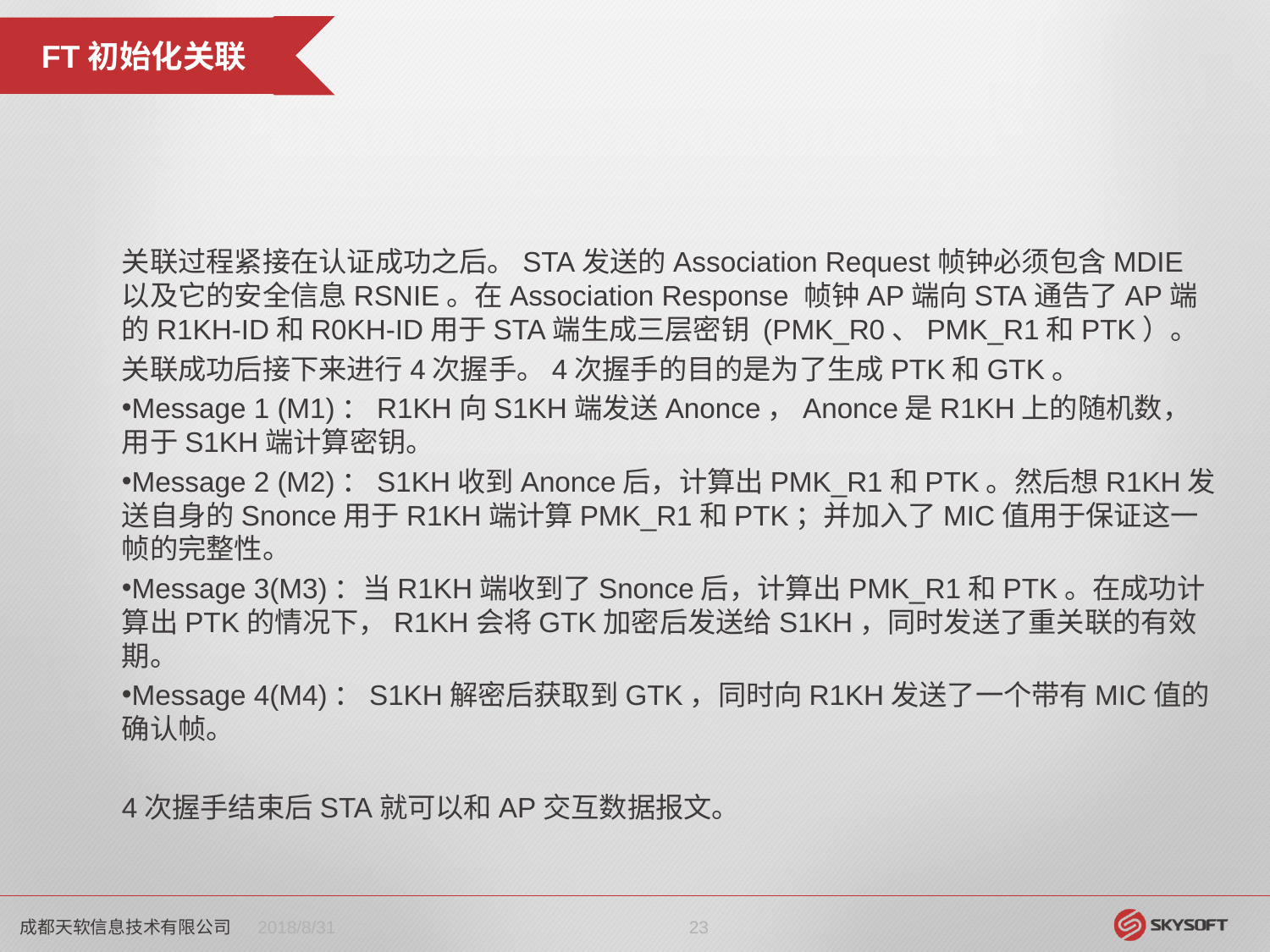

FT初始化关联

关联过程紧接在认证成功之后。STA发送的Association Request帧钟必须包含MDIE以及它的安全信息RSNIE。在Association Response 帧钟AP端向STA通告了AP端的R1KH-ID和R0KH-ID用于STA端生成三层密钥 (PMK_R0、PMK_R1和PTK）。
关联成功后接下来进行4次握手。4次握手的目的是为了生成PTK和GTK。
Message 1 (M1)：R1KH向S1KH端发送Anonce，Anonce是R1KH上的随机数，用于S1KH端计算密钥。
Message 2 (M2)：S1KH收到Anonce后，计算出PMK_R1和PTK。然后想R1KH发送自身的Snonce用于R1KH端计算PMK_R1和PTK；并加入了MIC值用于保证这一帧的完整性。
Message 3(M3)：当R1KH端收到了Snonce后，计算出PMK_R1和PTK。在成功计算出PTK的情况下，R1KH会将GTK加密后发送给S1KH，同时发送了重关联的有效期。
Message 4(M4)：S1KH解密后获取到GTK，同时向R1KH发送了一个带有MIC值的确认帧。

4次握手结束后STA就可以和AP交互数据报文。

成都天软信息技术有限公司
2018/8/31
23